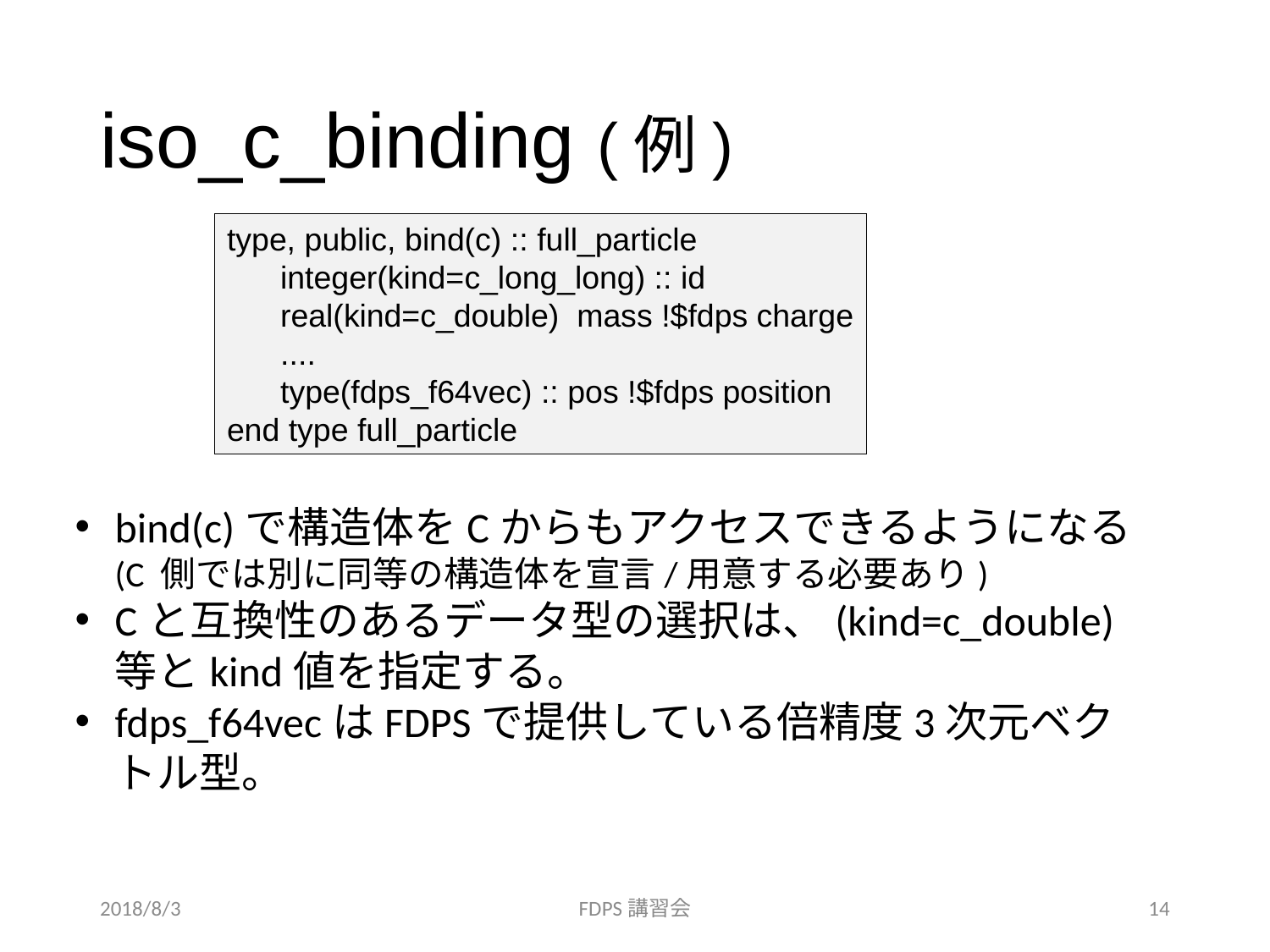

# iso_c_binding (例)
type, public, bind(c) :: full_particle
      integer(kind=c_long_long) :: id
      real(kind=c_double)  mass !$fdps charge
      ....
      type(fdps_f64vec) :: pos !$fdps position
end type full_particle
bind(c)で構造体をCからもアクセスできるようになる (C 側では別に同等の構造体を宣言/用意する必要あり)
Cと互換性のあるデータ型の選択は、(kind=c_double)等とkind値を指定する。
fdps_f64vecはFDPSで提供している倍精度3次元ベクトル型。
2018/8/3
FDPS講習会
14